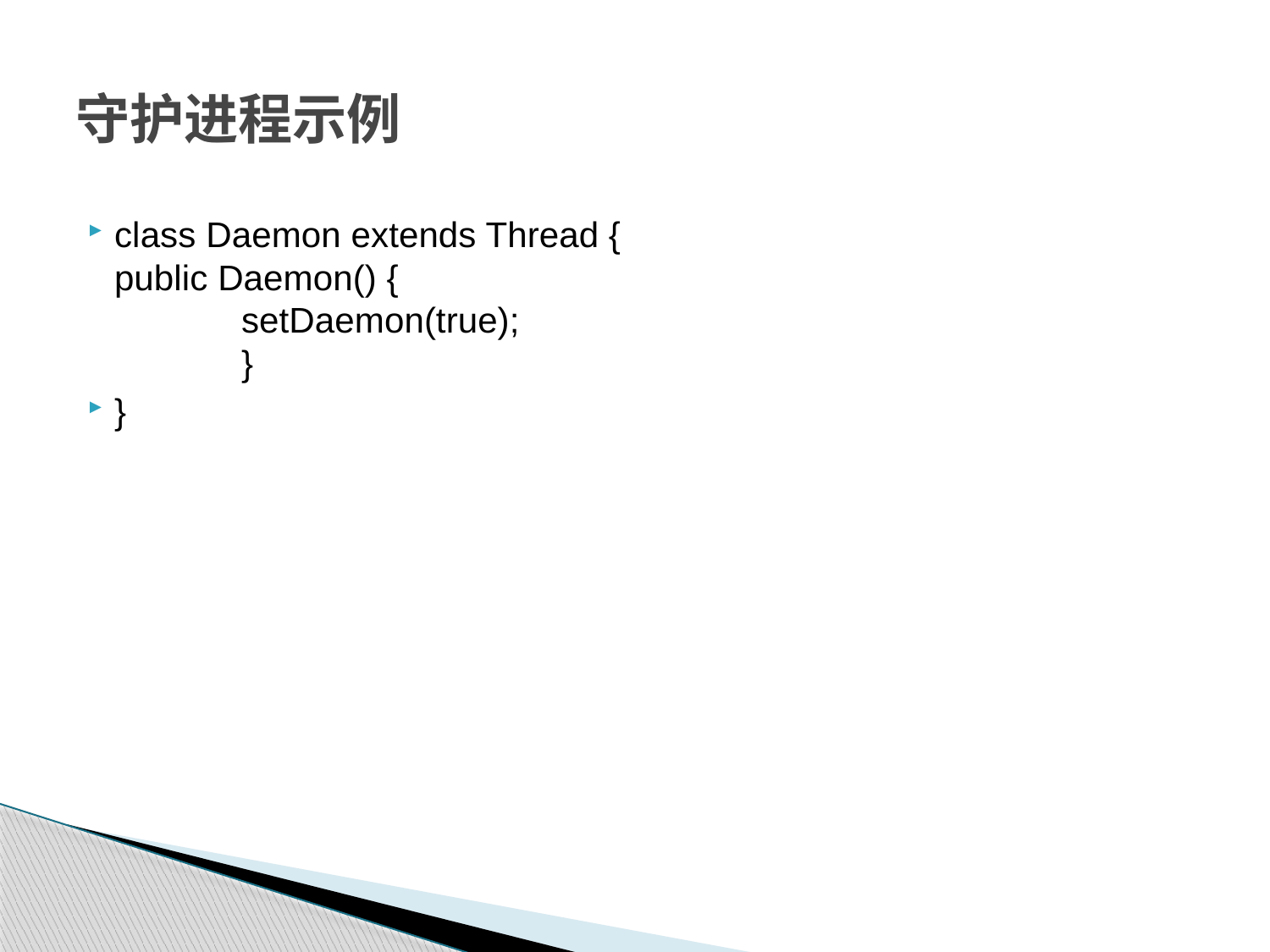

# 守护进程示例
class Daemon extends Thread { 
public Daemon() { 
	setDaemon(true);
	}
}